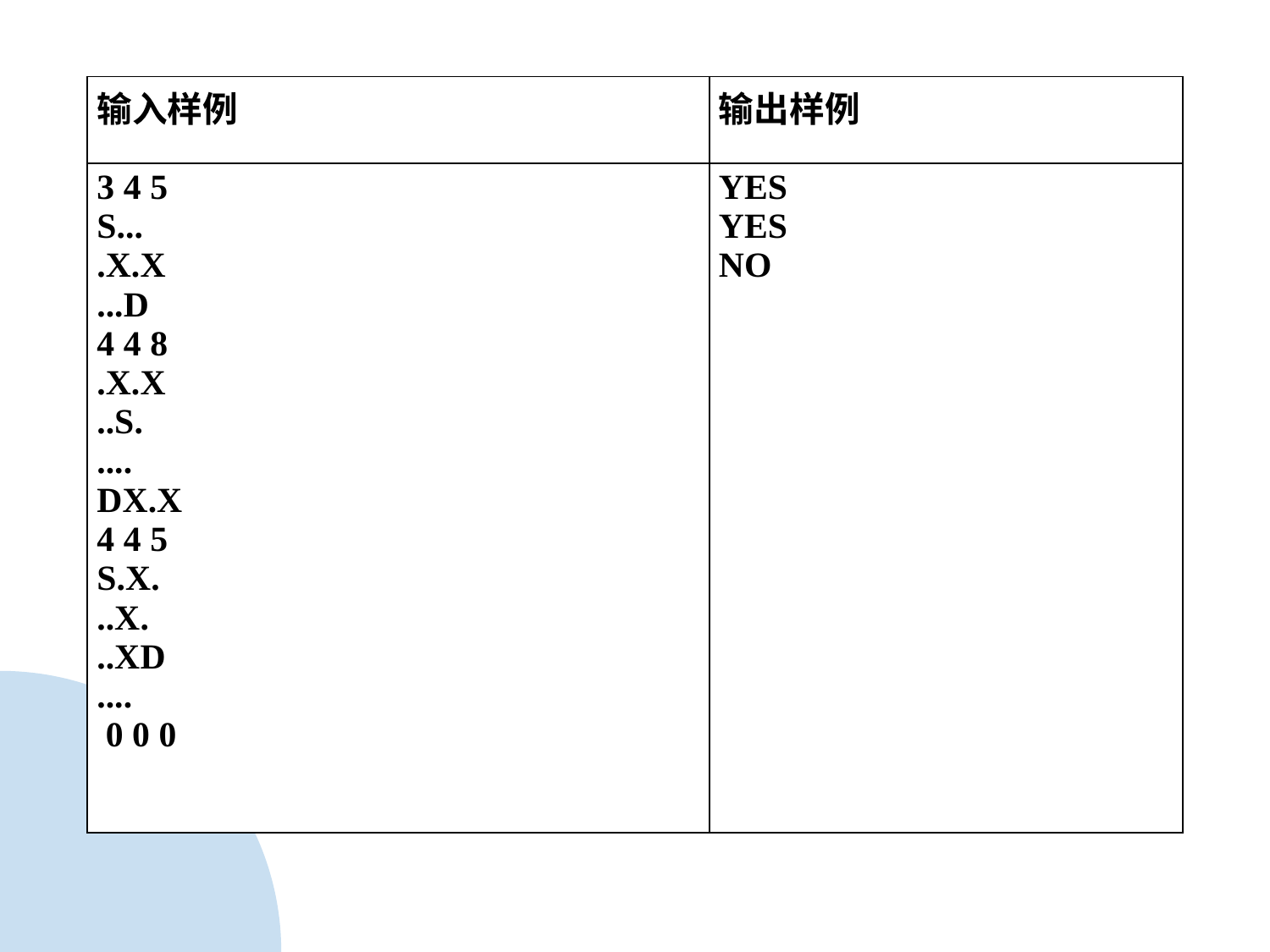

| 输入样例 | 输出样例 |
| --- | --- |
| 3 4 5 S... .X.X ...D 4 4 8 .X.X ..S. .... DX.X 4 4 5 S.X. ..X. ..XD .... 0 0 0 | YES YES NO |